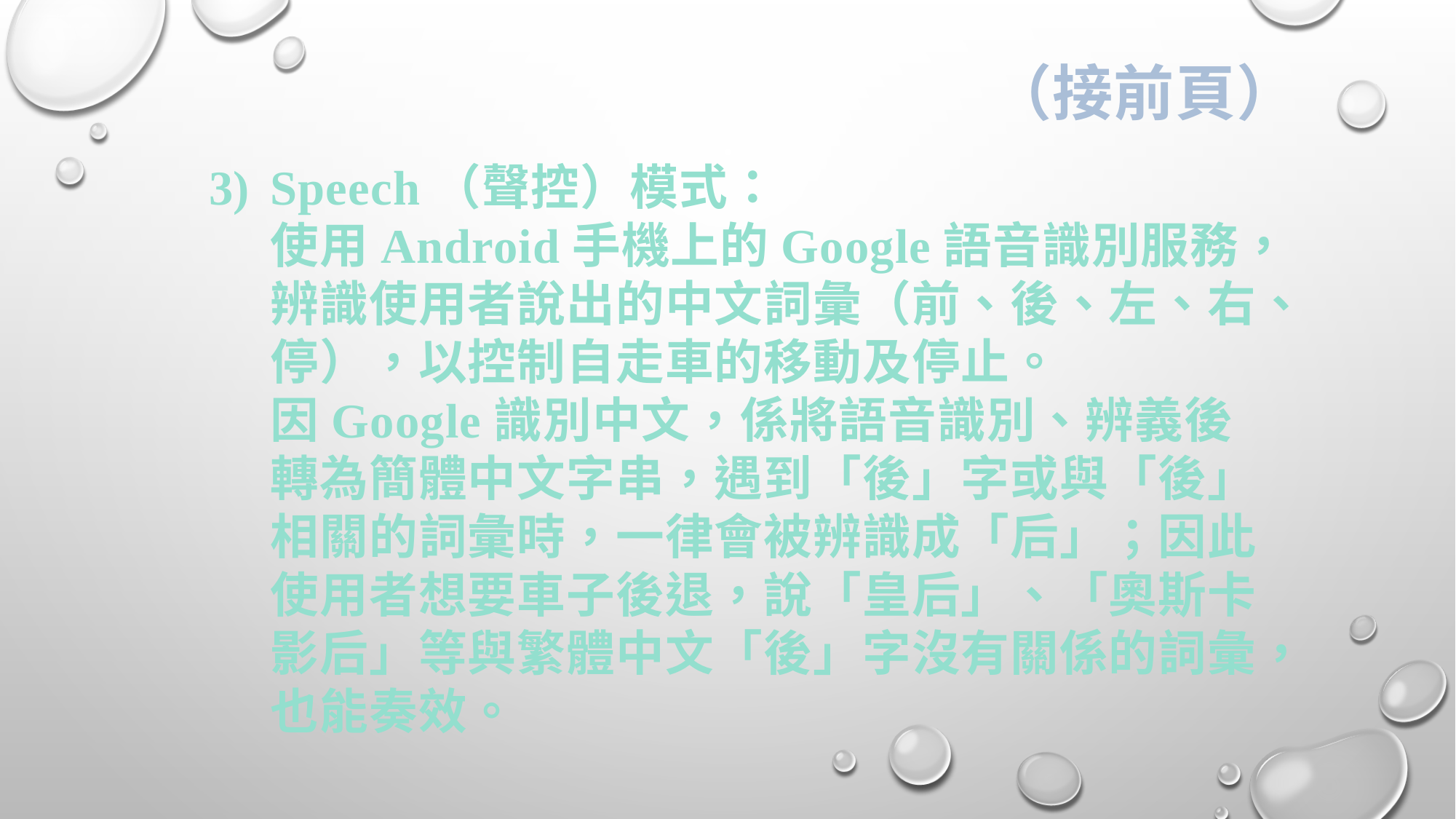

（接前頁）
Speech（聲控）模式：
使用Android手機上的Google語音識別服務，辨識使用者說出的中文詞彙（前、後、左、右、停），以控制自走車的移動及停止。
因Google識別中文，係將語音識別、辨義後轉為簡體中文字串，遇到「後」字或與「後」相關的詞彙時，一律會被辨識成「后」；因此使用者想要車子後退，說「皇后」、「奧斯卡影后」等與繁體中文「後」字沒有關係的詞彙，也能奏效。